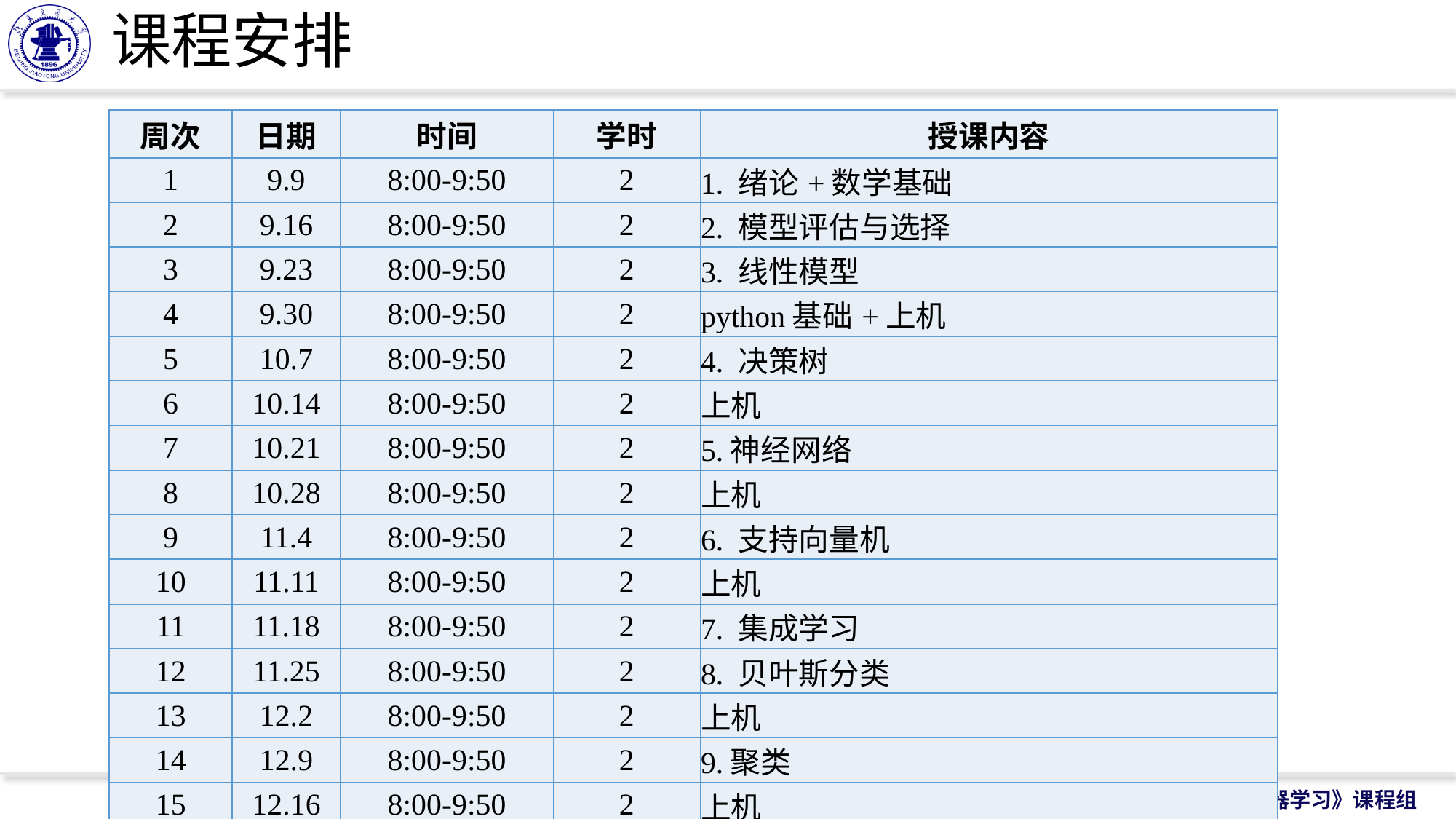

# 课程安排
| 周次 | 日期 | 时间 | 学时 | 授课内容 |
| --- | --- | --- | --- | --- |
| 1 | 9.9 | 8:00-9:50 | 2 | 1. 绪论+数学基础 |
| 2 | 9.16 | 8:00-9:50 | 2 | 2. 模型评估与选择 |
| 3 | 9.23 | 8:00-9:50 | 2 | 3. 线性模型 |
| 4 | 9.30 | 8:00-9:50 | 2 | python基础+上机 |
| 5 | 10.7 | 8:00-9:50 | 2 | 4. 决策树 |
| 6 | 10.14 | 8:00-9:50 | 2 | 上机 |
| 7 | 10.21 | 8:00-9:50 | 2 | 5.神经网络 |
| 8 | 10.28 | 8:00-9:50 | 2 | 上机 |
| 9 | 11.4 | 8:00-9:50 | 2 | 6. 支持向量机 |
| 10 | 11.11 | 8:00-9:50 | 2 | 上机 |
| 11 | 11.18 | 8:00-9:50 | 2 | 7. 集成学习 |
| 12 | 11.25 | 8:00-9:50 | 2 | 8. 贝叶斯分类 |
| 13 | 12.2 | 8:00-9:50 | 2 | 上机 |
| 14 | 12.9 | 8:00-9:50 | 2 | 9.聚类 |
| 15 | 12.16 | 8:00-9:50 | 2 | 上机 |
| 总计 |  |  | 30 |  |